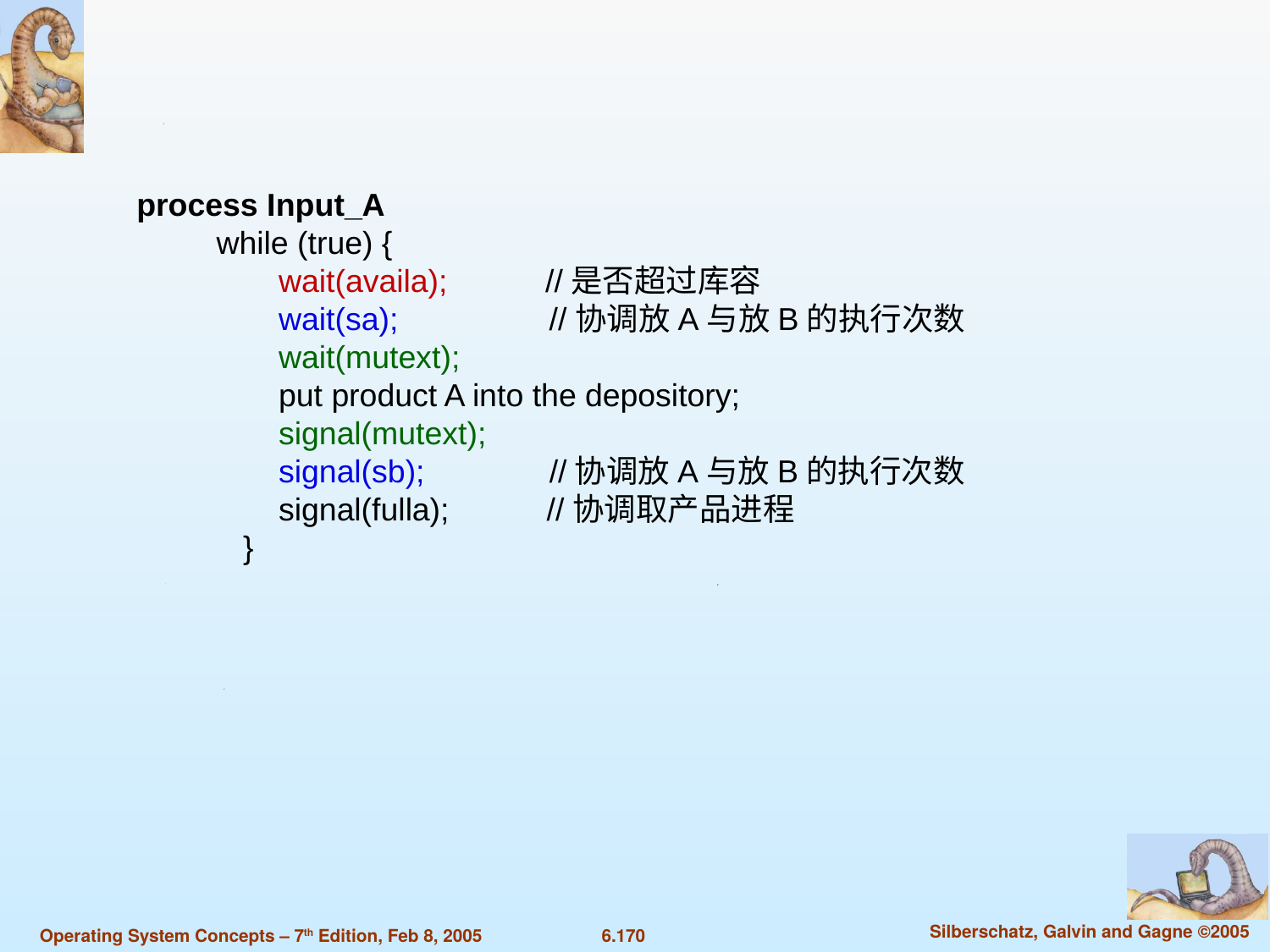

process Input_A
          while (true) {
                 wait(availa);           //是否超过库容
                 wait(sa);                 //协调放A与放B的执行次数
                 wait(mutext);
                 put product A into the depository;
                 signal(mutext);
                 signal(sb);              //协调放A与放B的执行次数
                 signal(fulla);           //协调取产品进程
             }